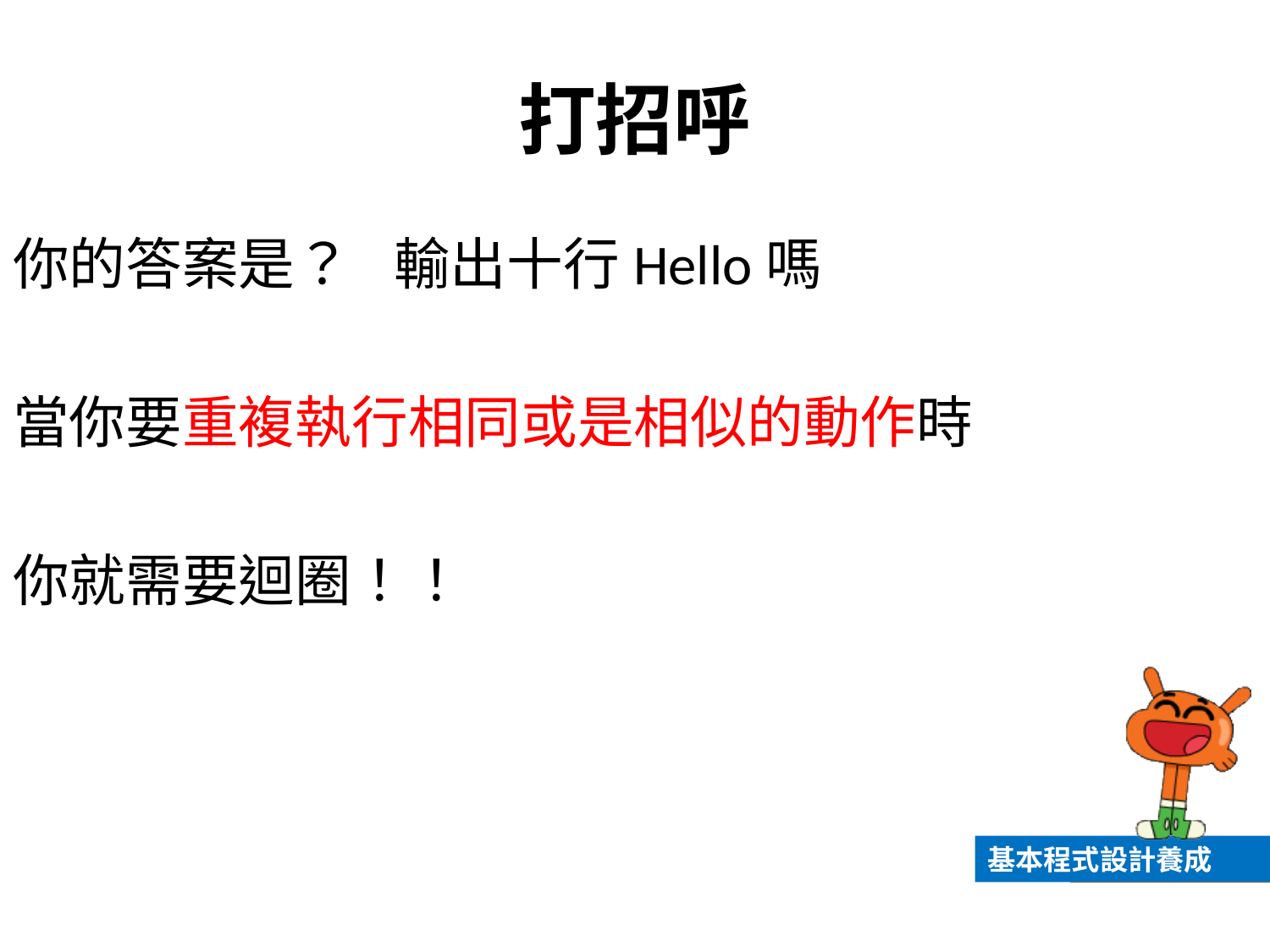

# 打招呼
你的答案是？	輸出十行Hello嗎

當你要重複執行相同或是相似的動作時

你就需要迴圈！！